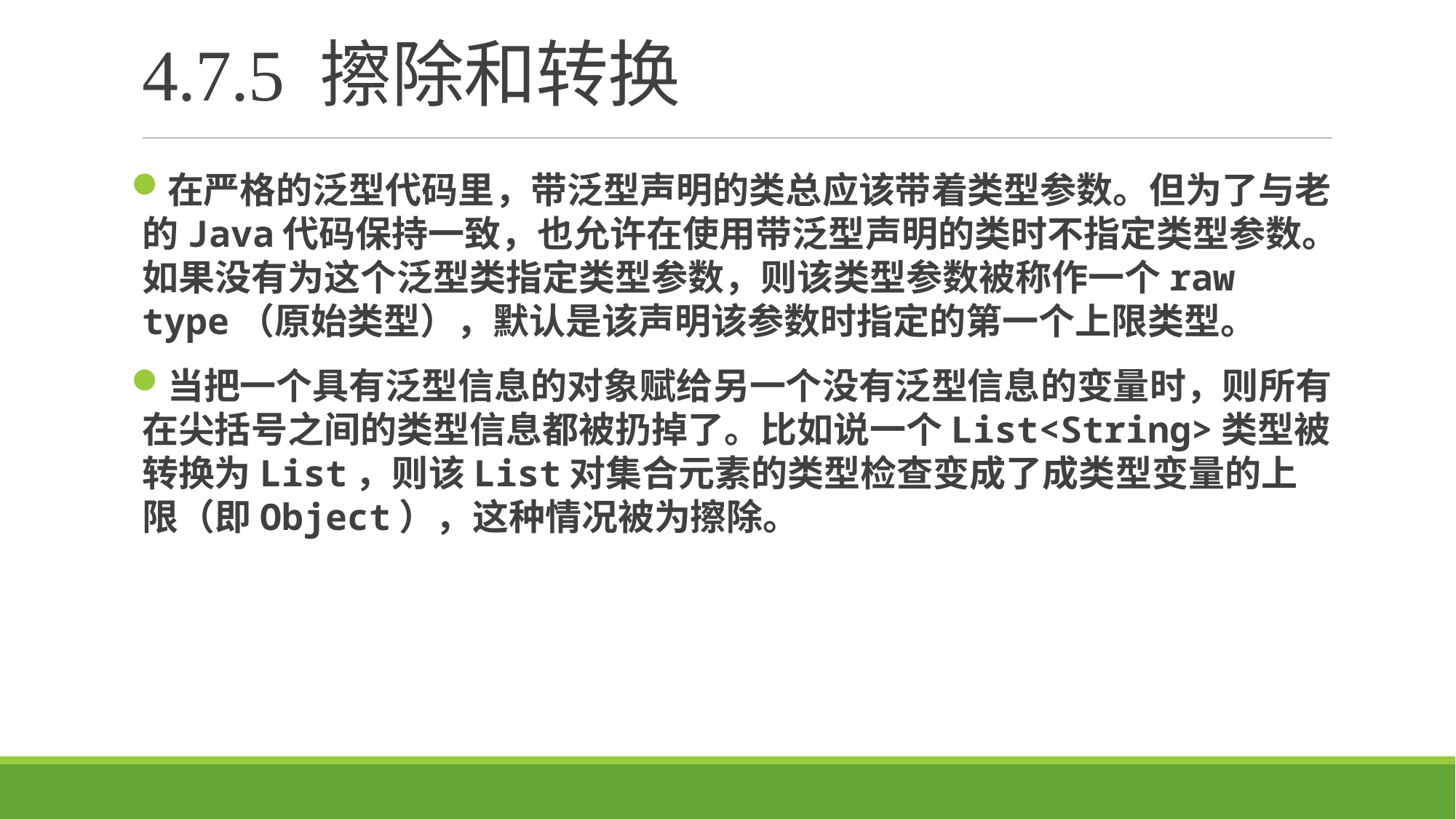

# 4.7.5 擦除和转换
在严格的泛型代码里，带泛型声明的类总应该带着类型参数。但为了与老的Java代码保持一致，也允许在使用带泛型声明的类时不指定类型参数。如果没有为这个泛型类指定类型参数，则该类型参数被称作一个raw type（原始类型），默认是该声明该参数时指定的第一个上限类型。
当把一个具有泛型信息的对象赋给另一个没有泛型信息的变量时，则所有在尖括号之间的类型信息都被扔掉了。比如说一个List<String>类型被转换为List，则该List对集合元素的类型检查变成了成类型变量的上限（即Object），这种情况被为擦除。